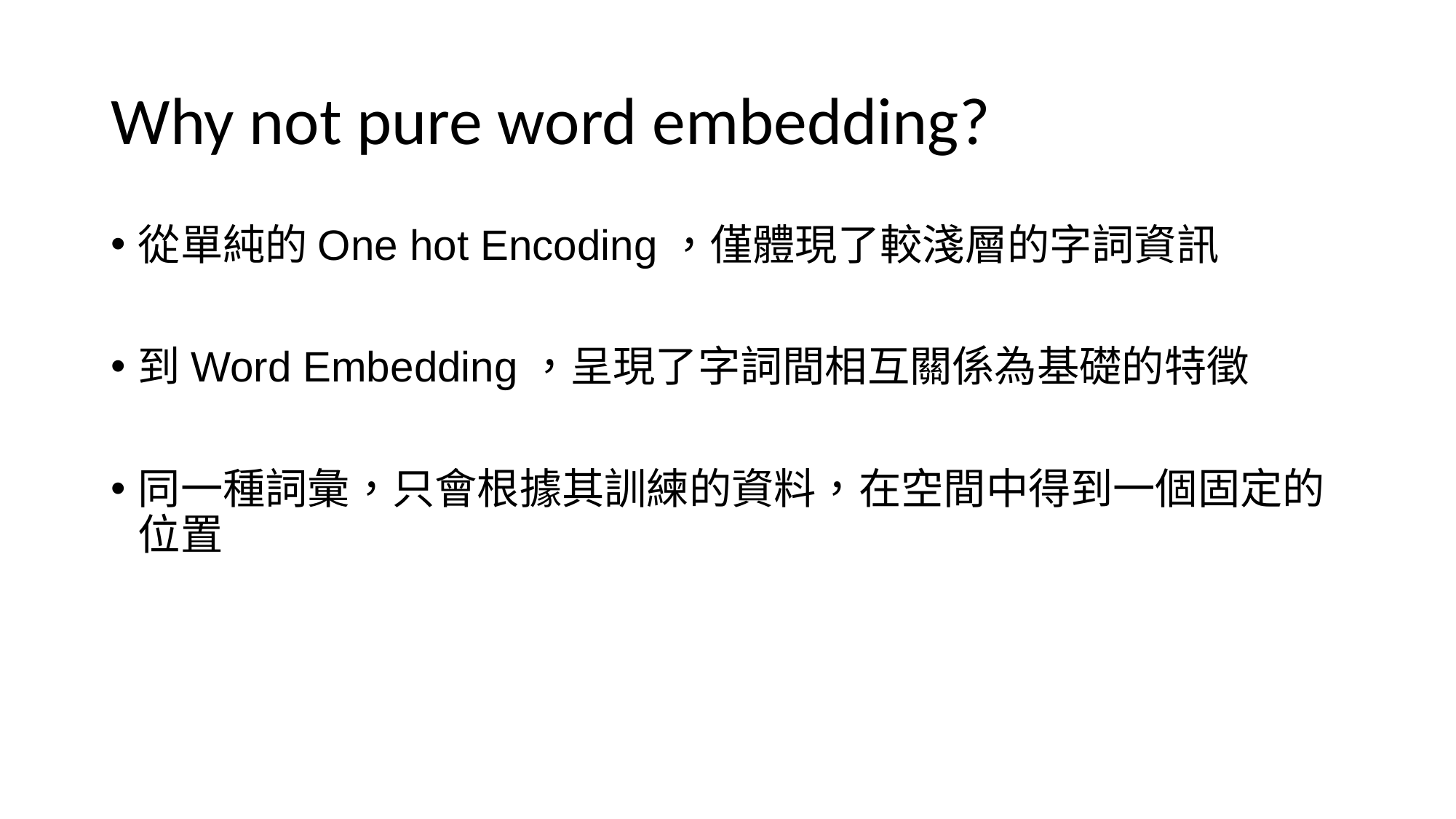

# Why not pure word embedding?
從單純的One hot Encoding，僅體現了較淺層的字詞資訊

到Word Embedding，呈現了字詞間相互關係為基礎的特徵

同一種詞彙，只會根據其訓練的資料，在空間中得到一個固定的位置